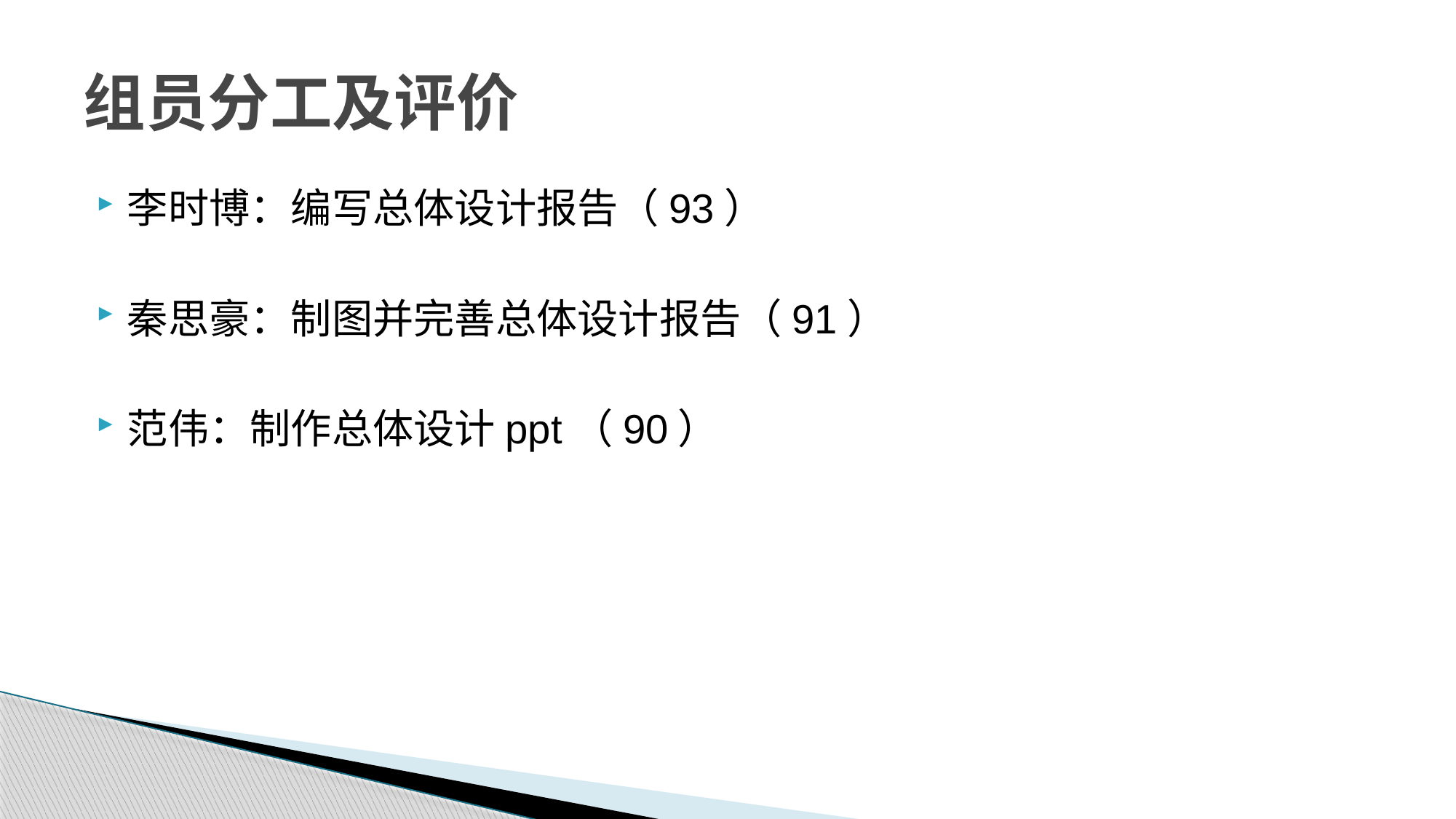

# 组员分工及评价
李时博：编写总体设计报告（93）

秦思豪：制图并完善总体设计报告（91）

范伟：制作总体设计ppt（90）